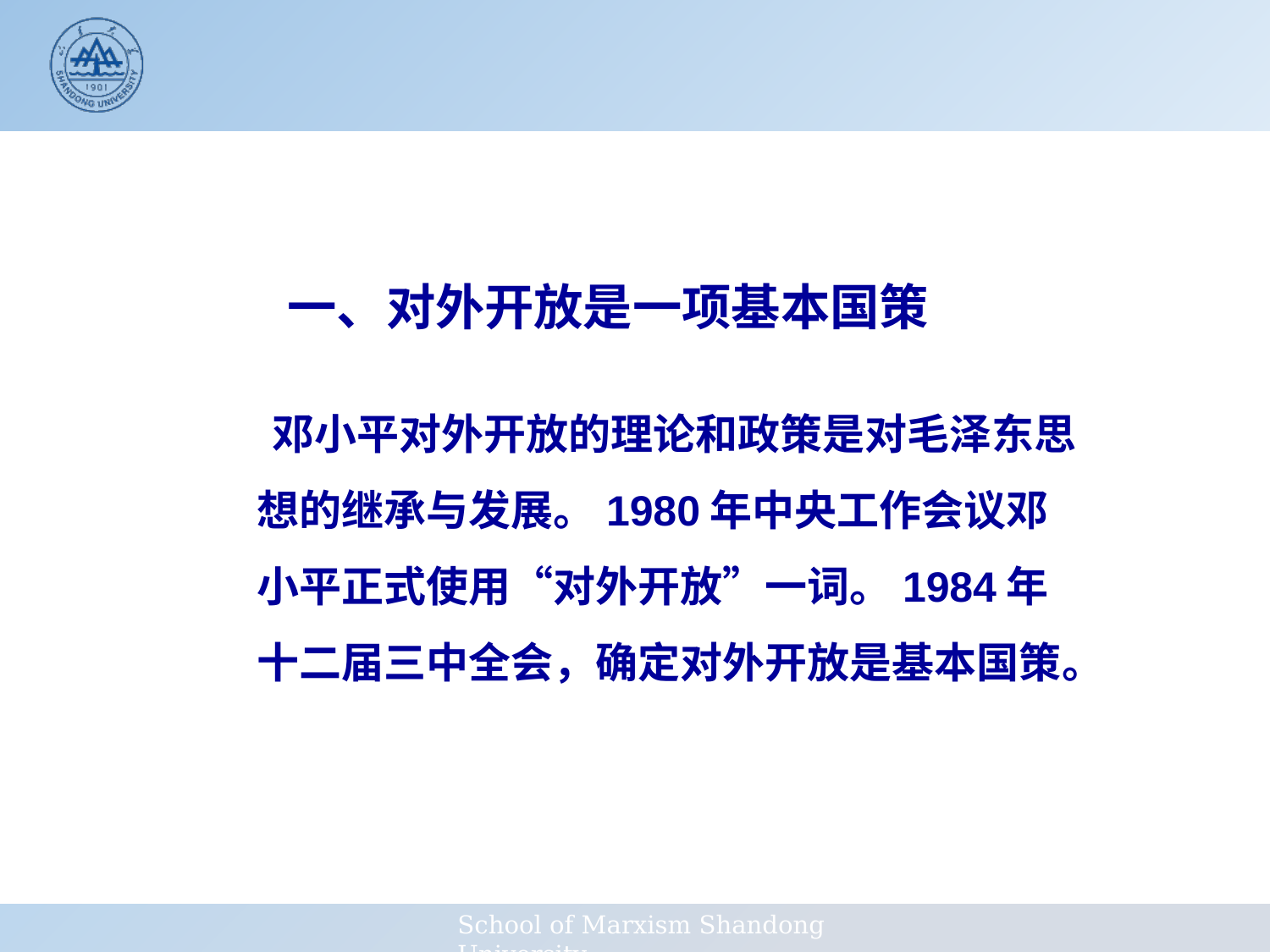

一、对外开放是一项基本国策
 邓小平对外开放的理论和政策是对毛泽东思想的继承与发展。1980年中央工作会议邓小平正式使用“对外开放”一词。1984年十二届三中全会，确定对外开放是基本国策。